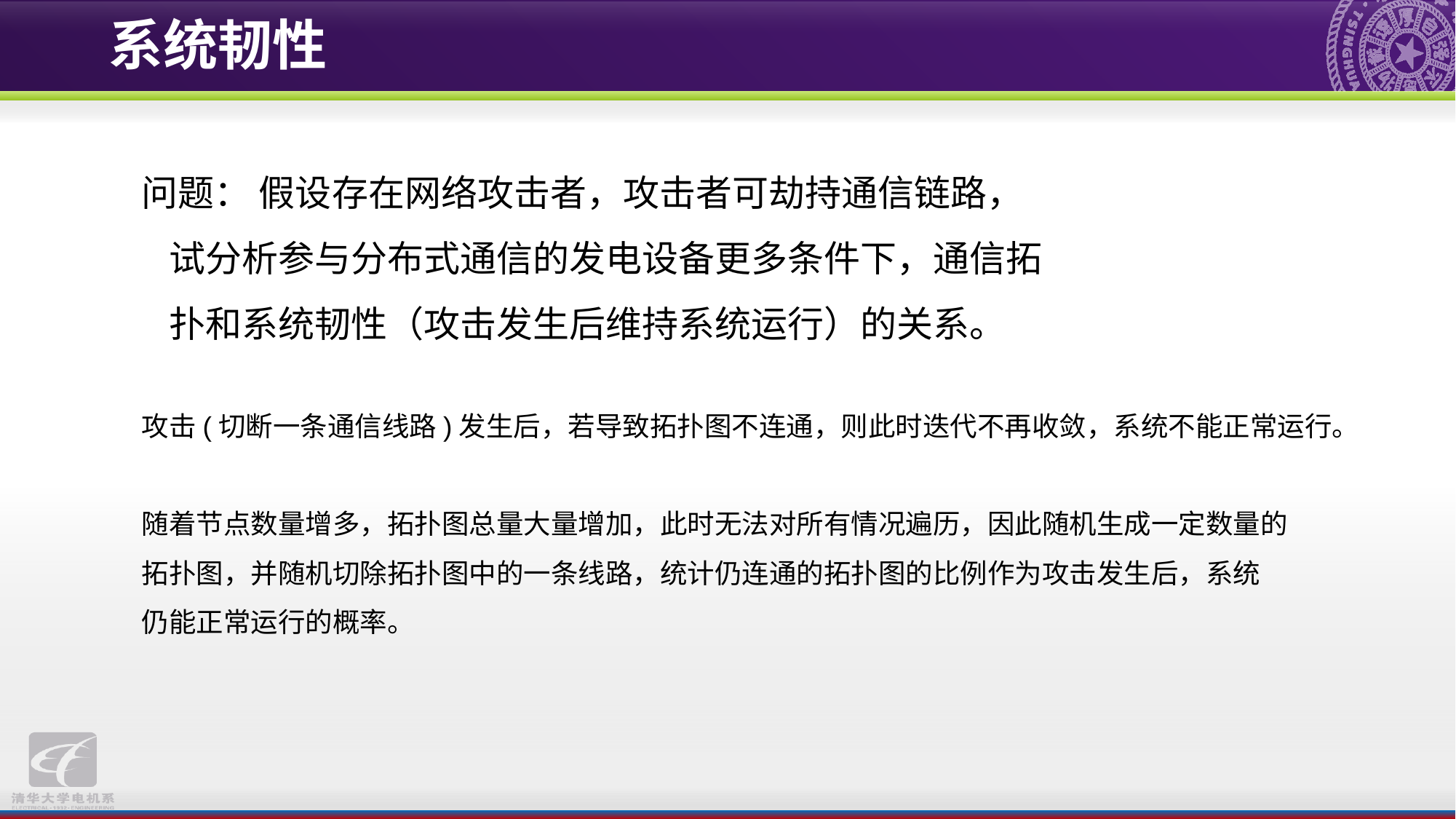

系统韧性
问题： 假设存在网络攻击者，攻击者可劫持通信链路，试分析参与分布式通信的发电设备更多条件下，通信拓扑和系统韧性（攻击发生后维持系统运行）的关系。
攻击(切断一条通信线路)发生后，若导致拓扑图不连通，则此时迭代不再收敛，系统不能正常运行。

随着节点数量增多，拓扑图总量大量增加，此时无法对所有情况遍历，因此随机生成一定数量的
拓扑图，并随机切除拓扑图中的一条线路，统计仍连通的拓扑图的比例作为攻击发生后，系统
仍能正常运行的概率。